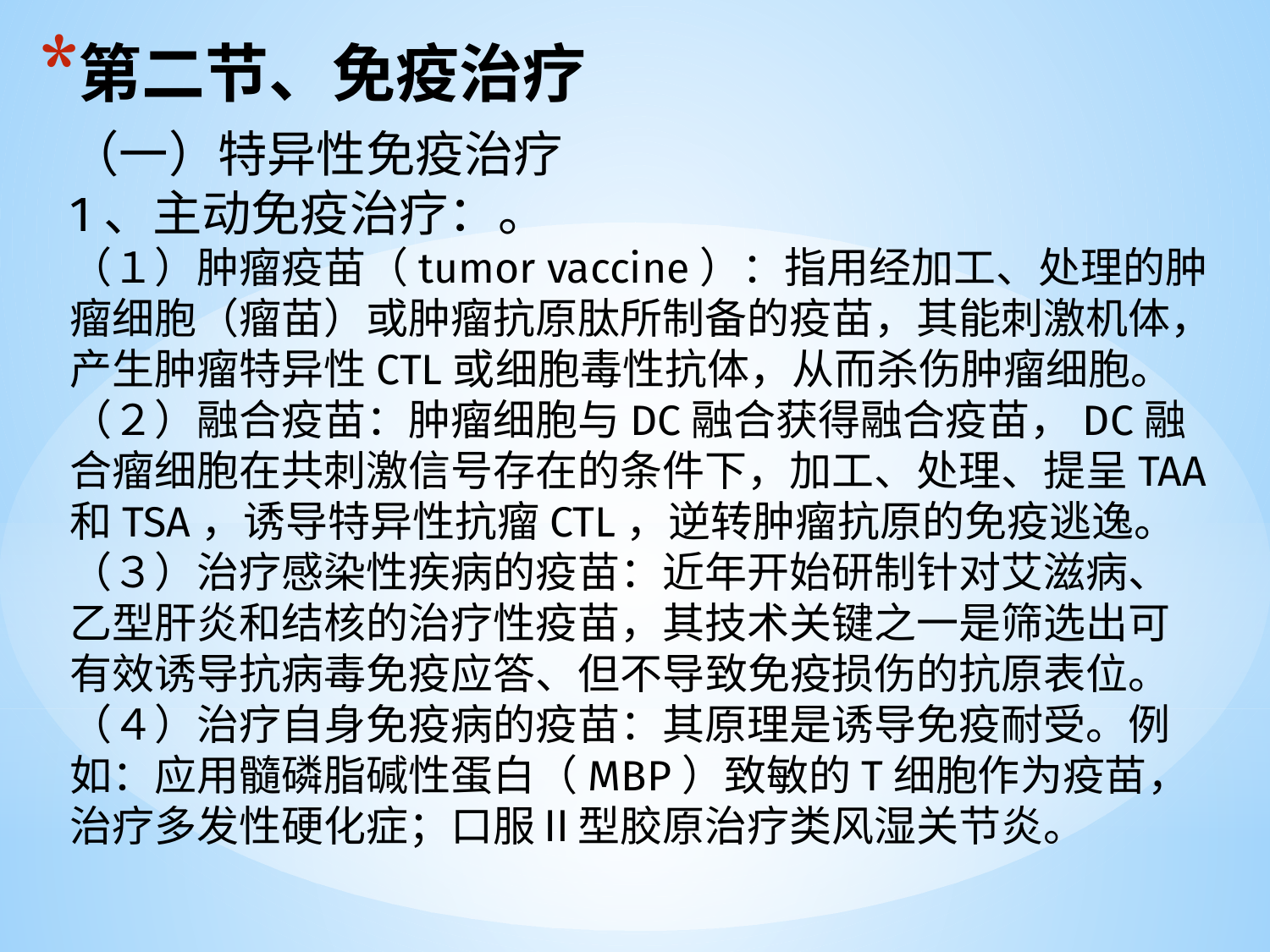

# 第二节、免疫治疗
（一）特异性免疫治疗
1、主动免疫治疗：。
（１）肿瘤疫苗（tumor vaccine）：指用经加工、处理的肿瘤细胞（瘤苗）或肿瘤抗原肽所制备的疫苗，其能刺激机体，产生肿瘤特异性CTL或细胞毒性抗体，从而杀伤肿瘤细胞。
（２）融合疫苗：肿瘤细胞与DC融合获得融合疫苗，DC融合瘤细胞在共刺激信号存在的条件下，加工、处理、提呈TAA和TSA，诱导特异性抗瘤CTL，逆转肿瘤抗原的免疫逃逸。
（３）治疗感染性疾病的疫苗：近年开始研制针对艾滋病、乙型肝炎和结核的治疗性疫苗，其技术关键之一是筛选出可有效诱导抗病毒免疫应答、但不导致免疫损伤的抗原表位。
（４）治疗自身免疫病的疫苗：其原理是诱导免疫耐受。例如：应用髓磷脂碱性蛋白（MBP）致敏的T细胞作为疫苗，治疗多发性硬化症；口服Ⅱ型胶原治疗类风湿关节炎。